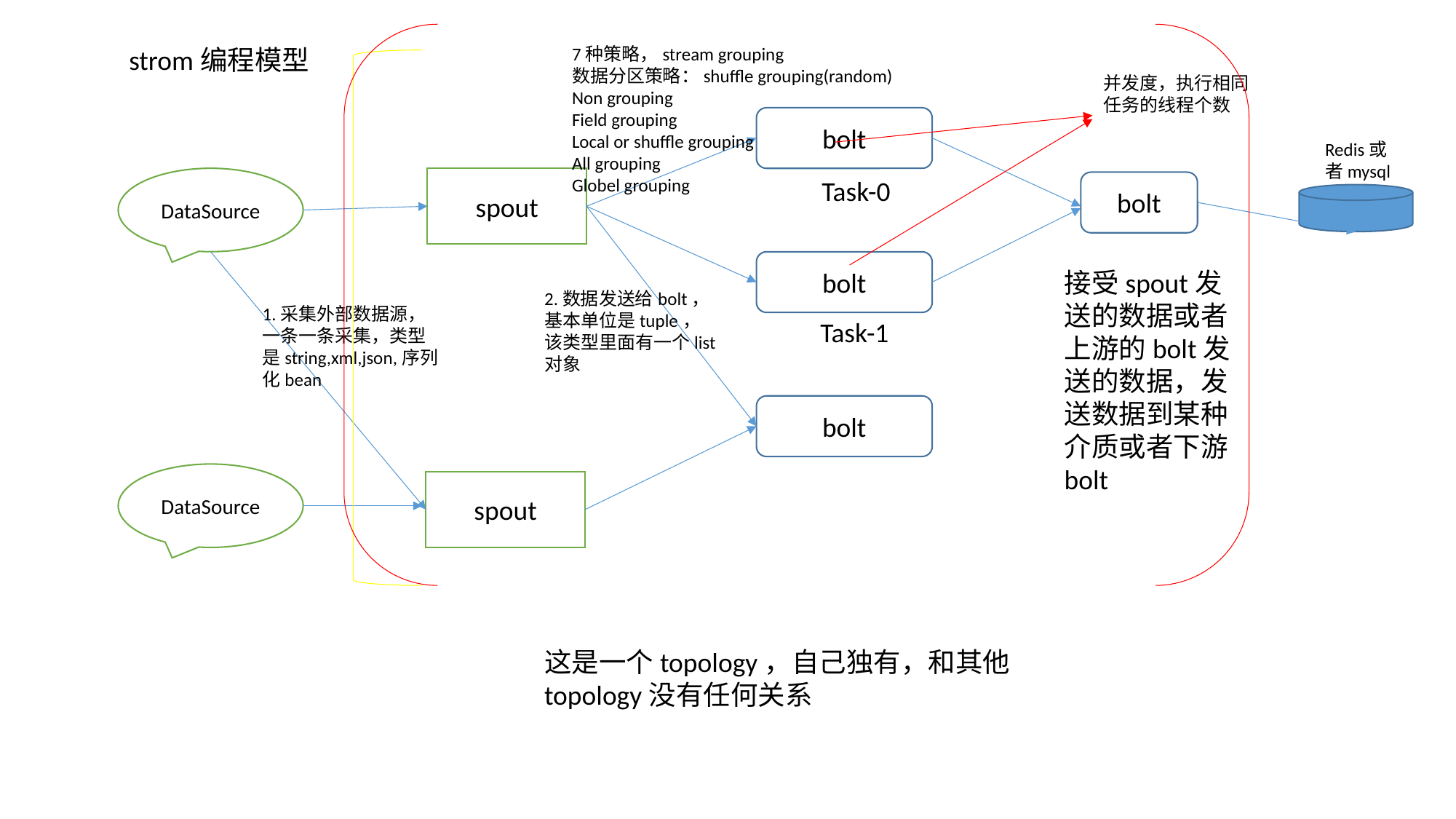

strom编程模型
7种策略，stream grouping
数据分区策略：shuffle grouping(random)
Non grouping
Field grouping
Local or shuffle grouping
All grouping
Globel grouping

并发度，执行相同任务的线程个数

bolt
Redis或者mysql
DataSource
spout
Task-0

bolt

bolt
接受spout发送的数据或者上游的bolt发送的数据，发送数据到某种介质或者下游bolt
2.数据发送给bolt，基本单位是tuple，该类型里面有一个list对象
1.采集外部数据源，一条一条采集，类型是string,xml,json,序列化bean
Task-1

bolt
DataSource
spout
这是一个topology，自己独有，和其他topology没有任何关系